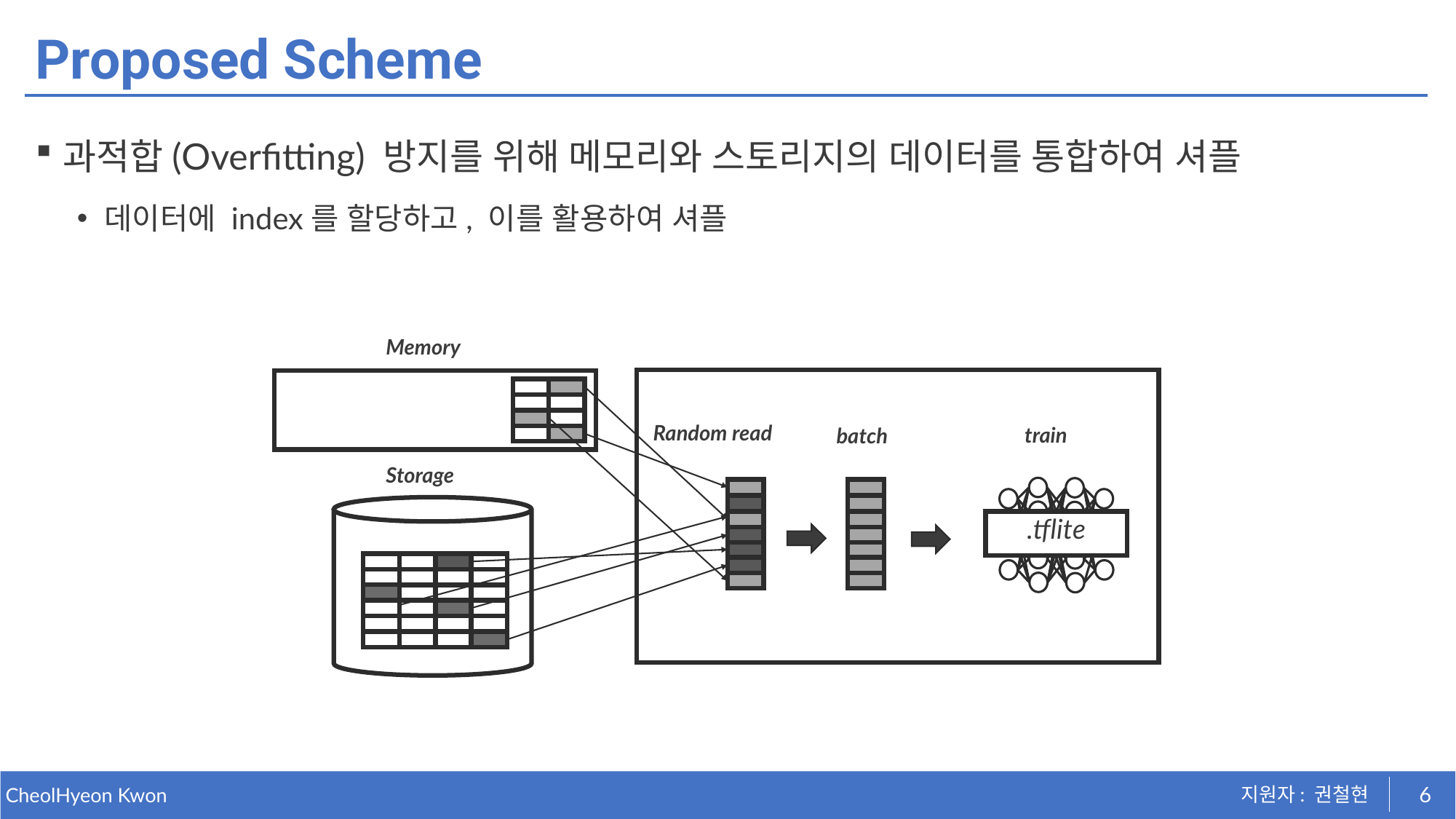

# Proposed Scheme
과적합(Overfitting) 방지를 위해 메모리와 스토리지의 데이터를 통합하여 셔플
데이터에 index를 할당하고, 이를 활용하여 셔플
Memory

Random read
train

.tflite
batch

Storage

6